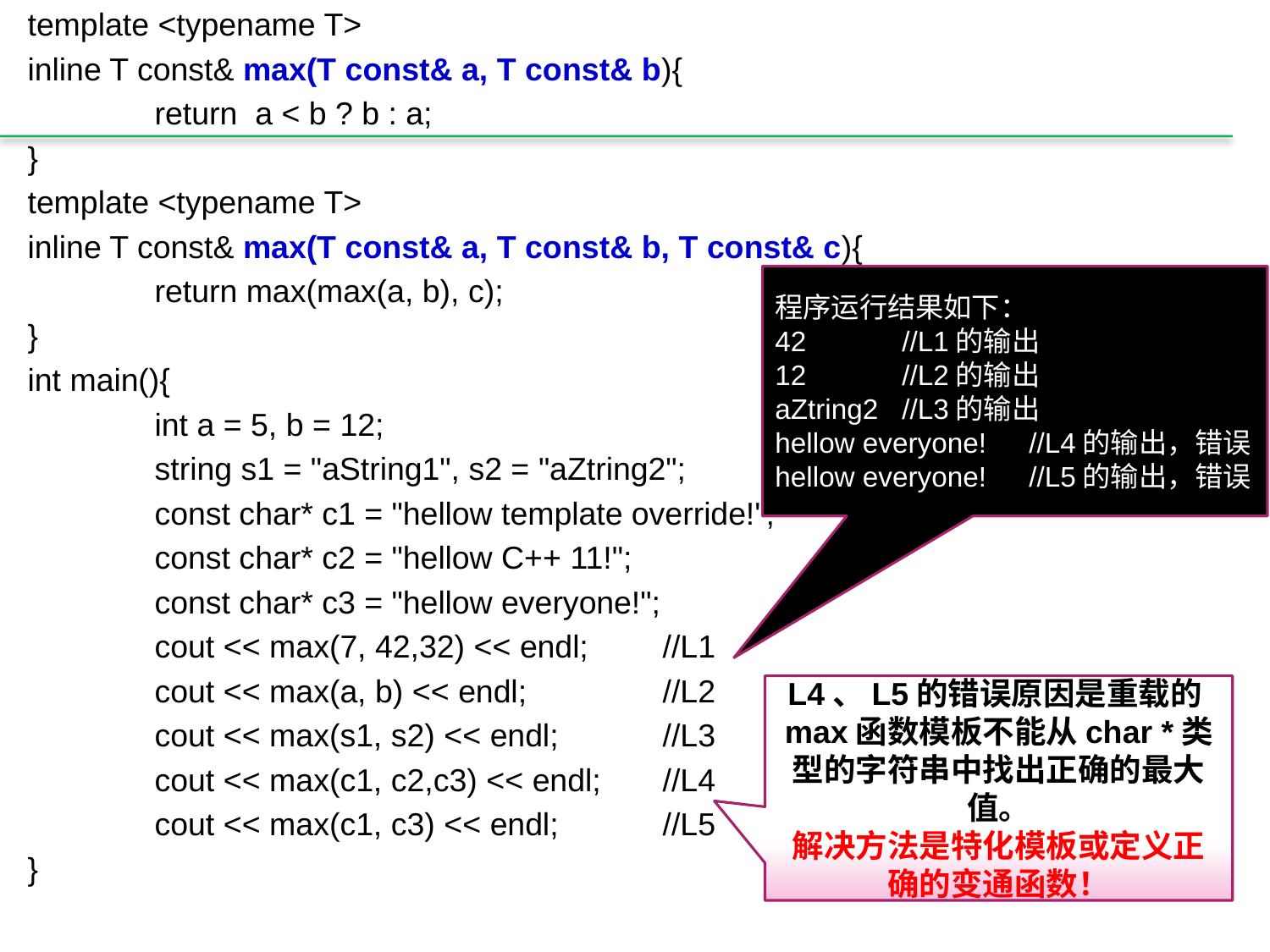

template <typename T>
inline T const& max(T const& a, T const& b){
	return  a < b ? b : a;
}
template <typename T>
inline T const& max(T const& a, T const& b, T const& c){
	return max(max(a, b), c);
}
int main(){
	int a = 5, b = 12;
	string s1 = "aString1", s2 = "aZtring2";
	const char* c1 = "hellow template override!";
	const char* c2 = "hellow C++ 11!";
	const char* c3 = "hellow everyone!";
	cout << max(7, 42,32) << endl;     	//L1
	cout << max(a, b) << endl;		//L2
	cout << max(s1, s2) << endl;        	//L3
	cout << max(c1, c2,c3) << endl;    	//L4
	cout << max(c1, c3) << endl;        	//L5
}

程序运行结果如下：
42	//L1的输出
12	//L2的输出
aZtring2	//L3的输出
hellow everyone!	//L4的输出，错误
hellow everyone!	//L5的输出，错误
L4、L5的错误原因是重载的max函数模板不能从char *类型的字符串中找出正确的最大值。
解决方法是特化模板或定义正确的变通函数！